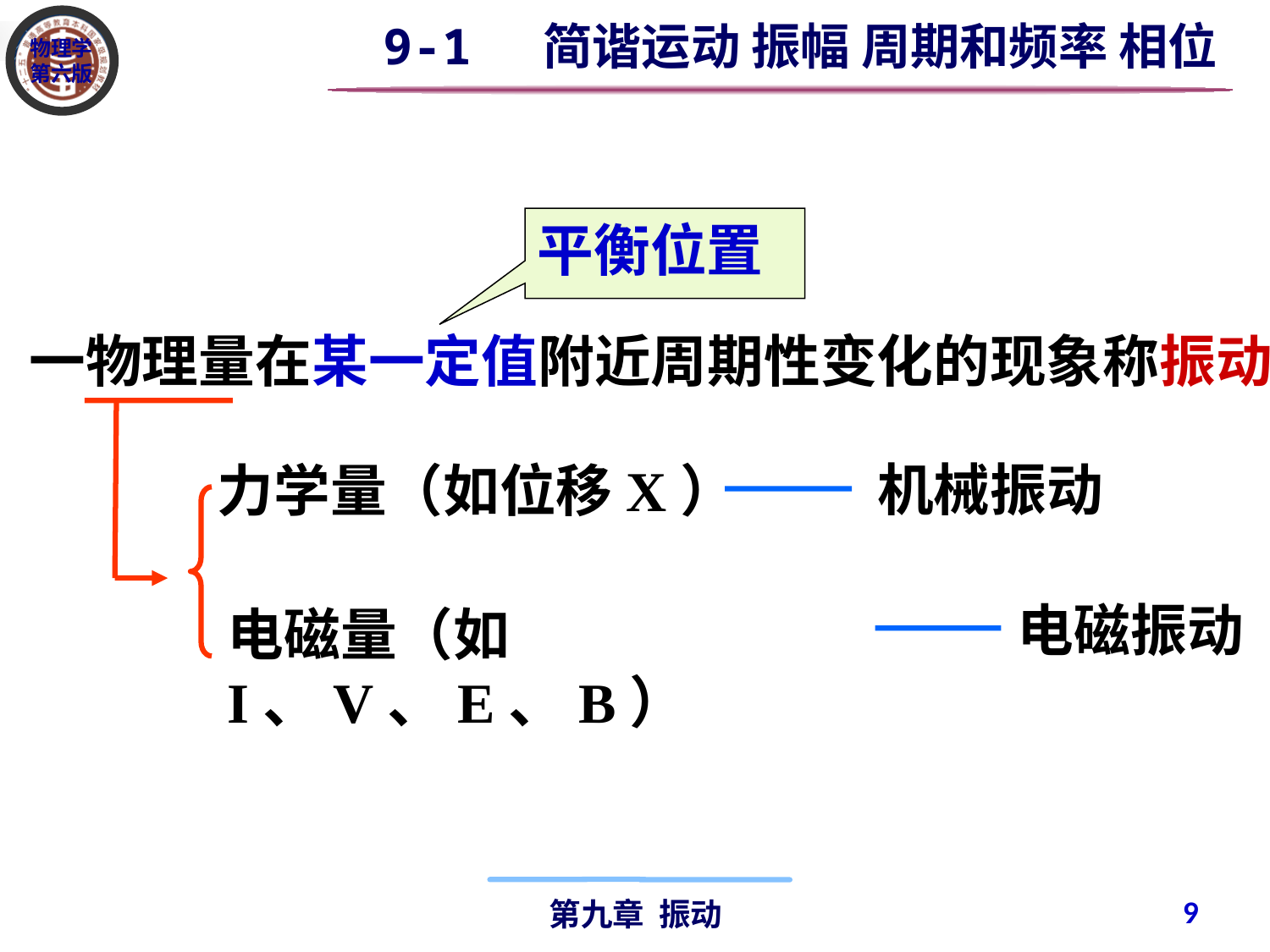

9-1  简谐运动 振幅 周期和频率 相位

平衡位置
  一物理量在某一定值附近周期性变化的现象称振动

机械振动
力学量（如位移X）

电磁振动
电磁量（如I、V、E、B）